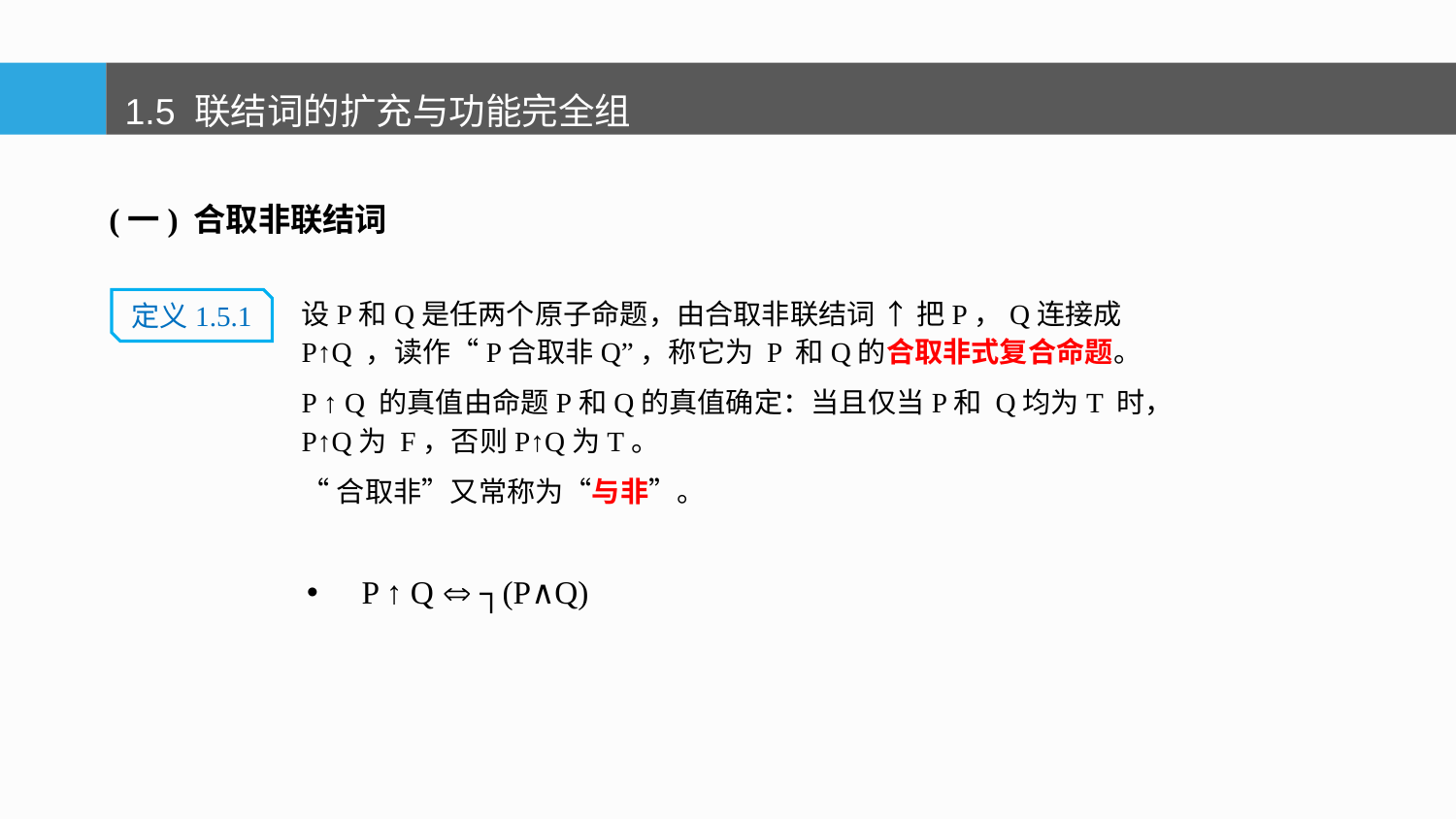

1.5 联结词的扩充与功能完全组

(一) 合取非联结词
设P和Q是任两个原子命题，由合取非联结词 ↑ 把P，Q连接成P↑Q ，读作“P合取非Q”，称它为 P 和Q的合取非式复合命题。
P ↑ Q 的真值由命题P和Q的真值确定：当且仅当P和 Q均为T 时，P↑Q为 F，否则P↑Q为T。
“合取非”又常称为“与非”。

定义1.5.1
P ↑ Q ⇔ ┐(P∧Q)